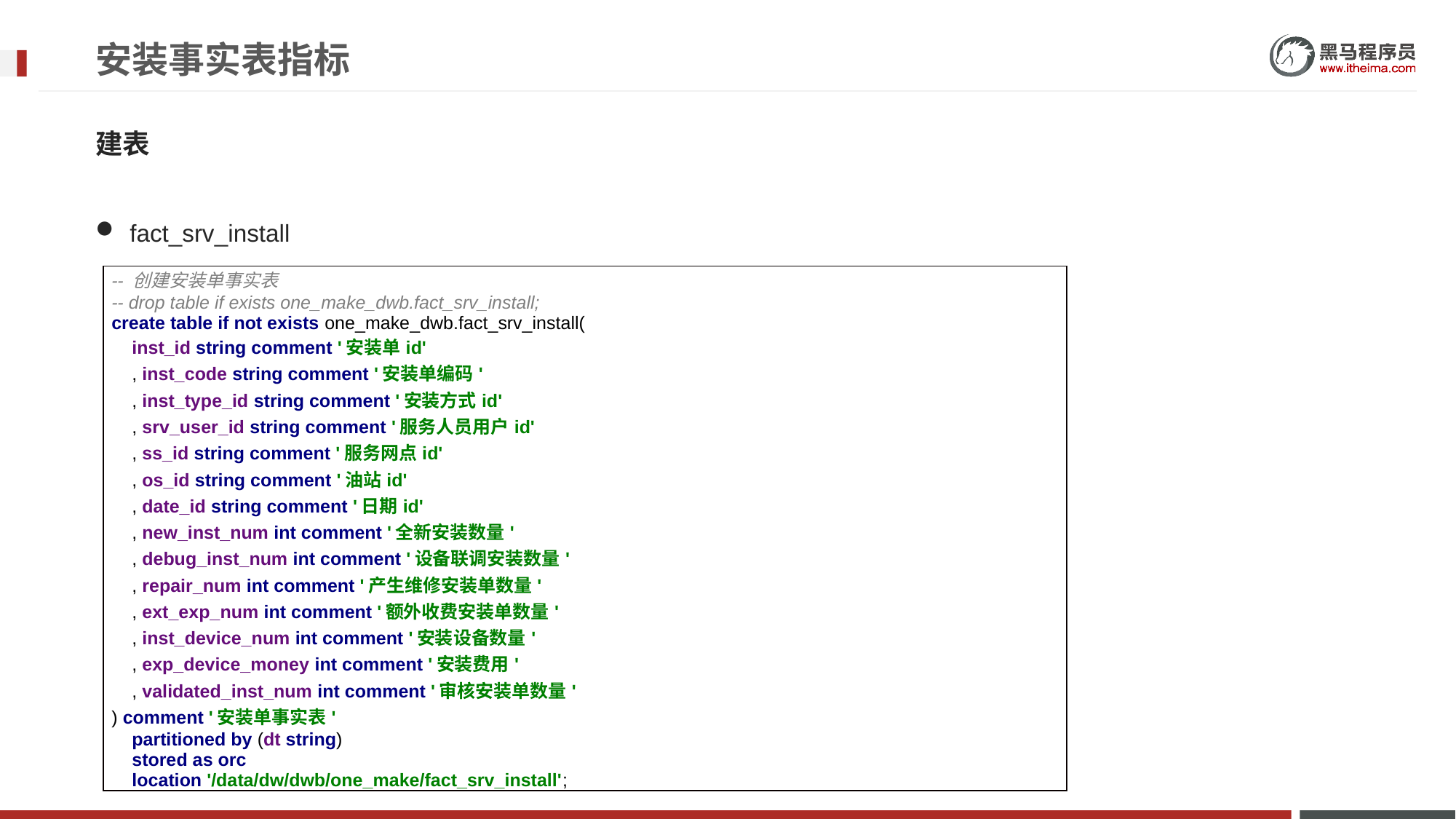

# 安装事实表指标
建表
fact_srv_install

| -- 创建安装单事实表 -- drop table if exists one\_make\_dwb.fact\_srv\_install; create table if not exists one\_make\_dwb.fact\_srv\_install( inst\_id string comment '安装单id' , inst\_code string comment '安装单编码' , inst\_type\_id string comment '安装方式id' , srv\_user\_id string comment '服务人员用户id' , ss\_id string comment '服务网点id' , os\_id string comment '油站id' , date\_id string comment '日期id' , new\_inst\_num int comment '全新安装数量' , debug\_inst\_num int comment '设备联调安装数量' , repair\_num int comment '产生维修安装单数量' , ext\_exp\_num int comment '额外收费安装单数量' , inst\_device\_num int comment '安装设备数量' , exp\_device\_money int comment '安装费用' , validated\_inst\_num int comment '审核安装单数量' ) comment '安装单事实表' partitioned by (dt string) stored as orc location '/data/dw/dwb/one\_make/fact\_srv\_install'; |
| --- |